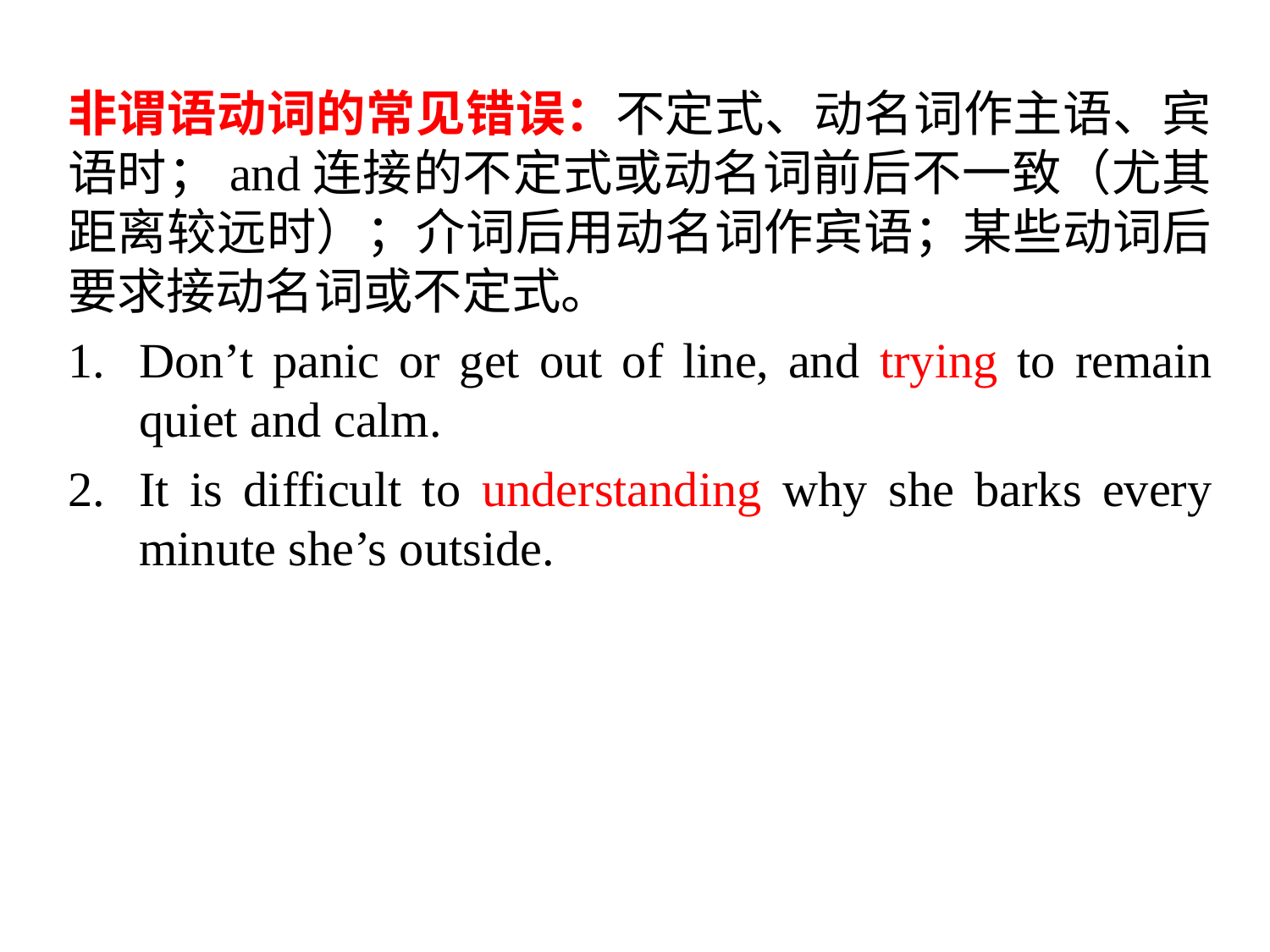

非谓语动词的常见错误：不定式、动名词作主语、宾语时；and连接的不定式或动名词前后不一致（尤其距离较远时）；介词后用动名词作宾语；某些动词后要求接动名词或不定式。
Don’t panic or get out of line, and trying to remain quiet and calm.
It is difficult to understanding why she barks every minute she’s outside.